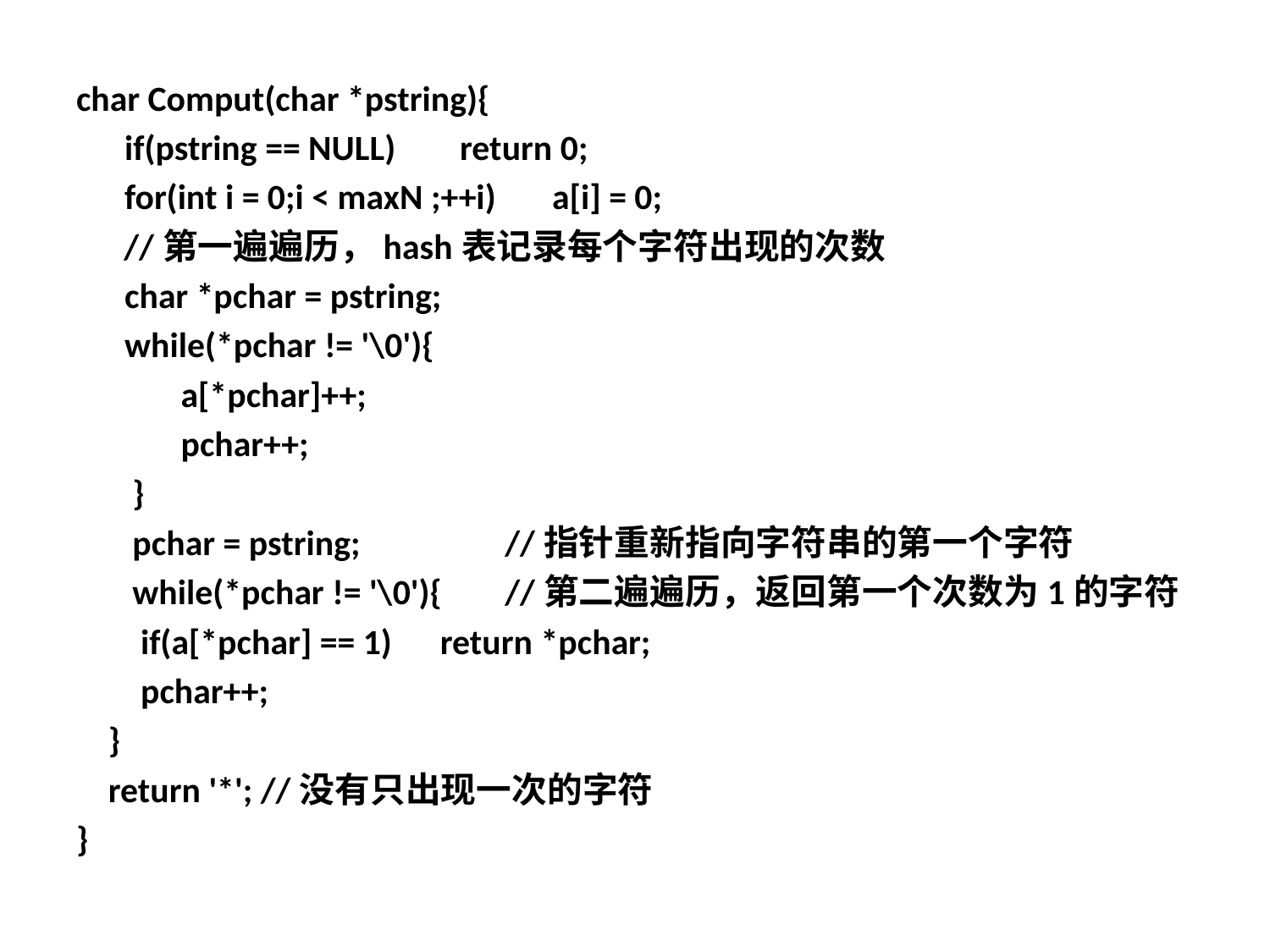

#
char Comput(char *pstring){
      if(pstring == NULL)        return 0;
      for(int i = 0;i < maxN ;++i)       a[i] = 0;
    	//第一遍遍历，hash表记录每个字符出现的次数
      char *pchar = pstring;
      while(*pchar != '\0'){
             a[*pchar]++;
             pchar++;
       }
       pchar = pstring; 		//指针重新指向字符串的第一个字符
       while(*pchar != '\0'){	//第二遍遍历，返回第一个次数为1的字符
        if(a[*pchar] == 1)      return *pchar;
        pchar++;
    }
    return '*'; //没有只出现一次的字符
}